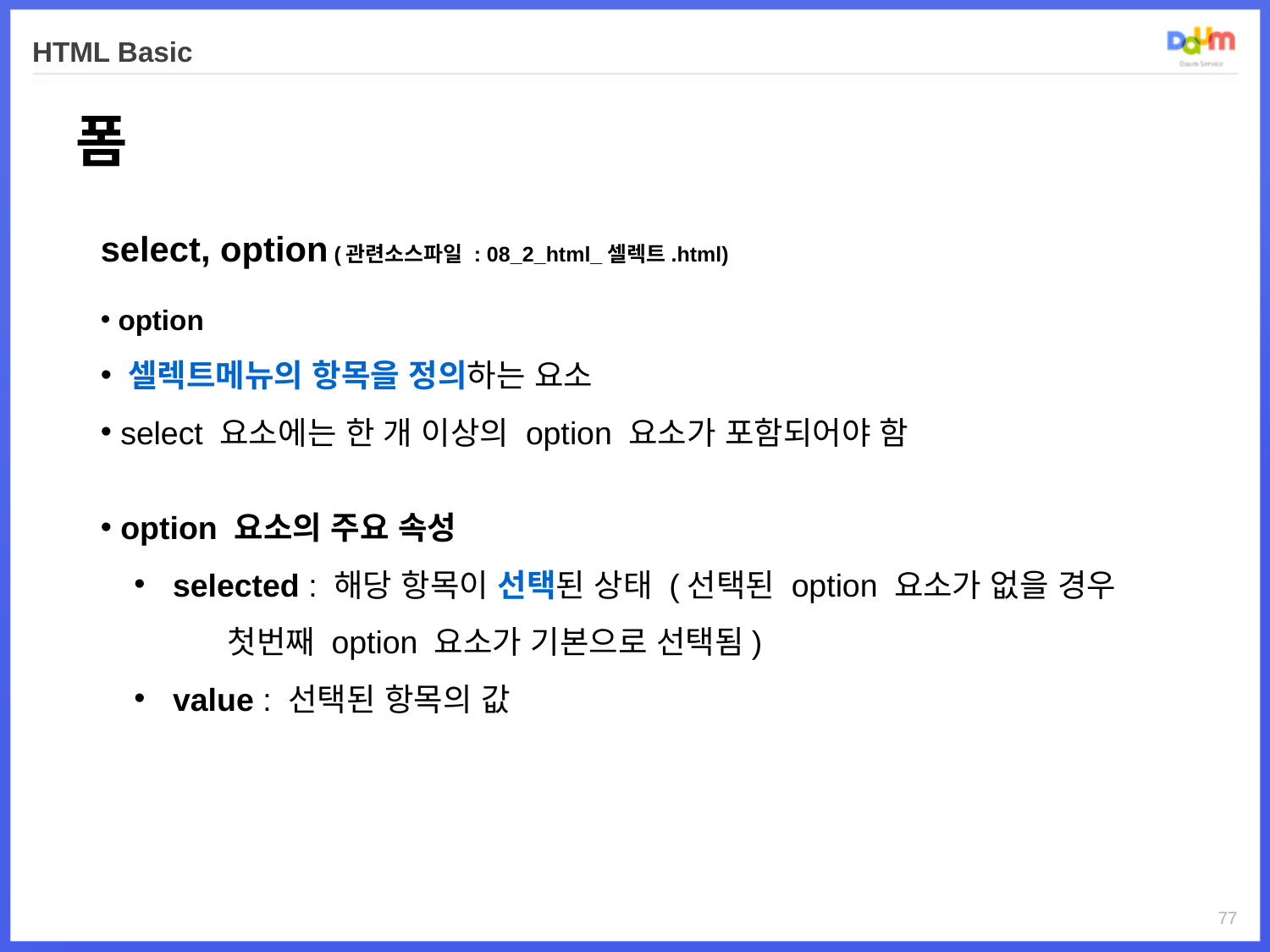

# HTML Basic
폼
select, option (관련소스파일 : 08_2_html_셀렉트.html)
 option
 셀렉트메뉴의 항목을 정의하는 요소
 select 요소에는 한 개 이상의 option 요소가 포함되어야 함

 option 요소의 주요 속성
 selected : 해당 항목이 선택된 상태 (선택된 option 요소가 없을 경우 첫번째 option 요소가 기본으로 선택됨)
 value : 선택된 항목의 값
77